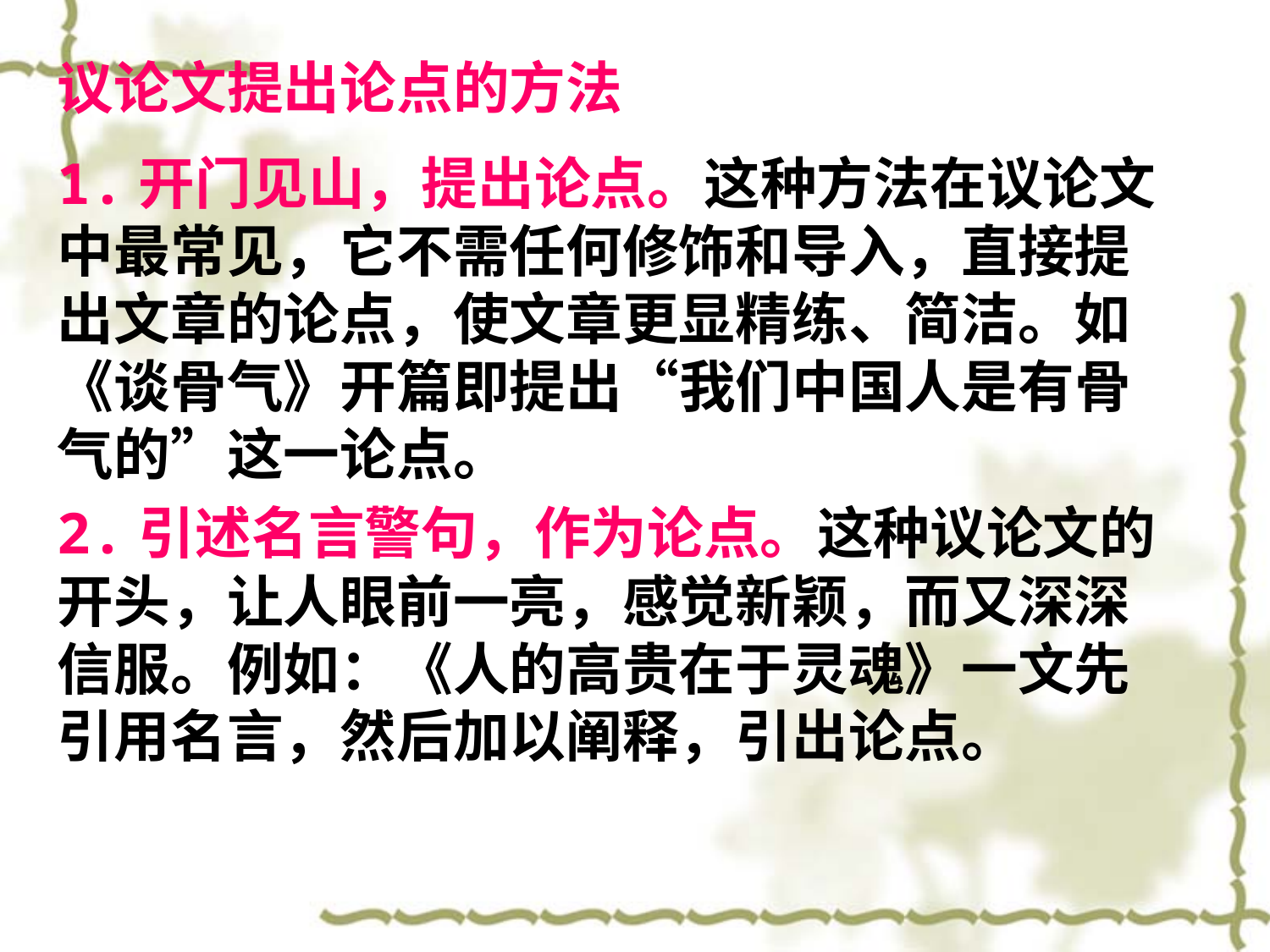

议论文提出论点的方法
1.开门见山，提出论点。这种方法在议论文中最常见，它不需任何修饰和导入，直接提出文章的论点，使文章更显精练、简洁。如《谈骨气》开篇即提出“我们中国人是有骨气的”这一论点。
2.引述名言警句，作为论点。这种议论文的开头，让人眼前一亮，感觉新颖，而又深深信服。例如：《人的高贵在于灵魂》一文先引用名言，然后加以阐释，引出论点。